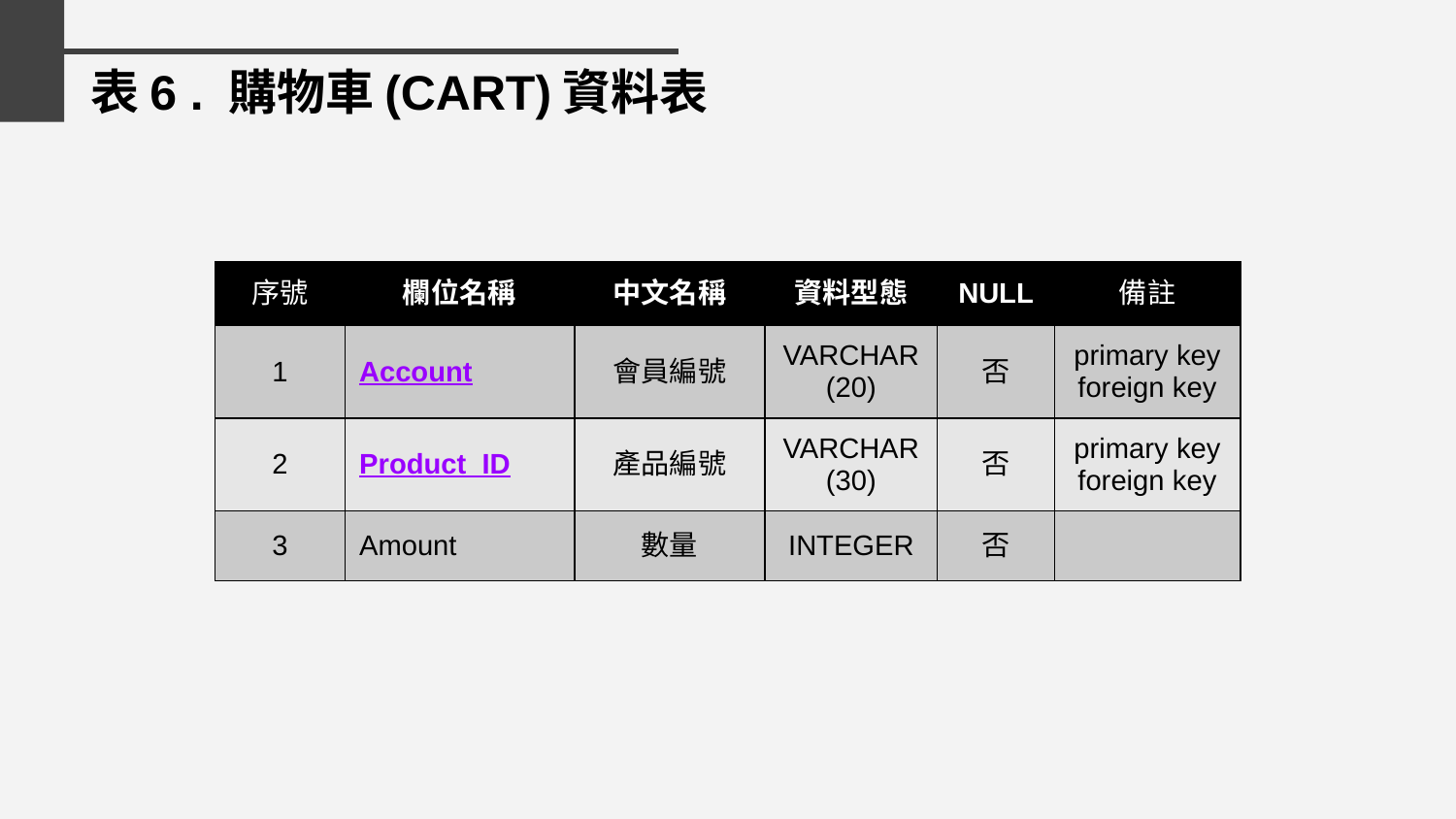

表6 . 購物車(CART)資料表
| 序號 | 欄位名稱 | 中文名稱 | 資料型態 | NULL | 備註 |
| --- | --- | --- | --- | --- | --- |
| 1 | Account | 會員編號 | VARCHAR(20) | 否 | primary key foreign key |
| 2 | Product\_ID | 產品編號 | VARCHAR(30) | 否 | primary key foreign key |
| 3 | Amount | 數量 | INTEGER | 否 |  |